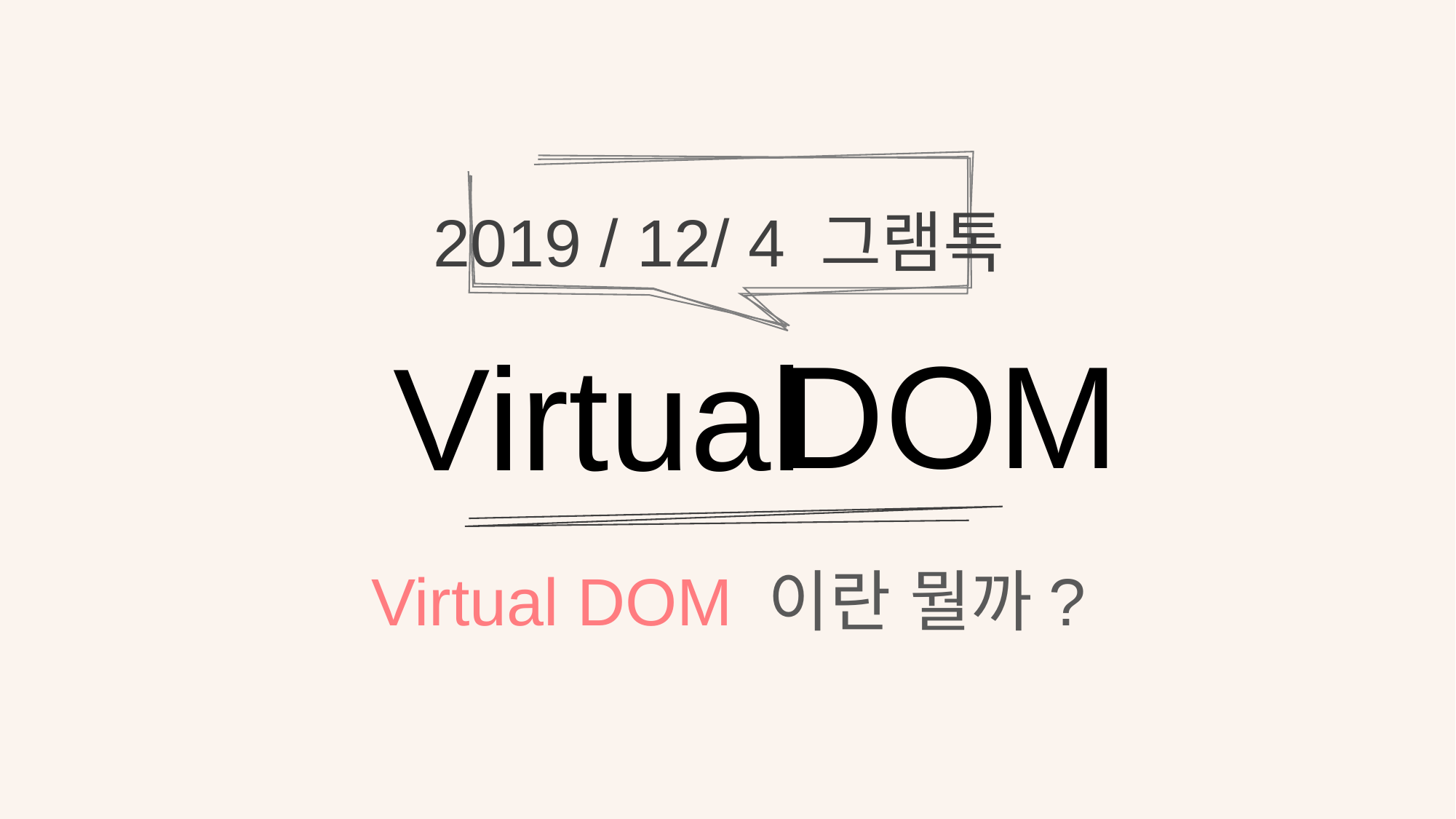

2019 / 12/ 4 그램톡
DOM
Virtual

Virtual DOM 이란 뭘까?